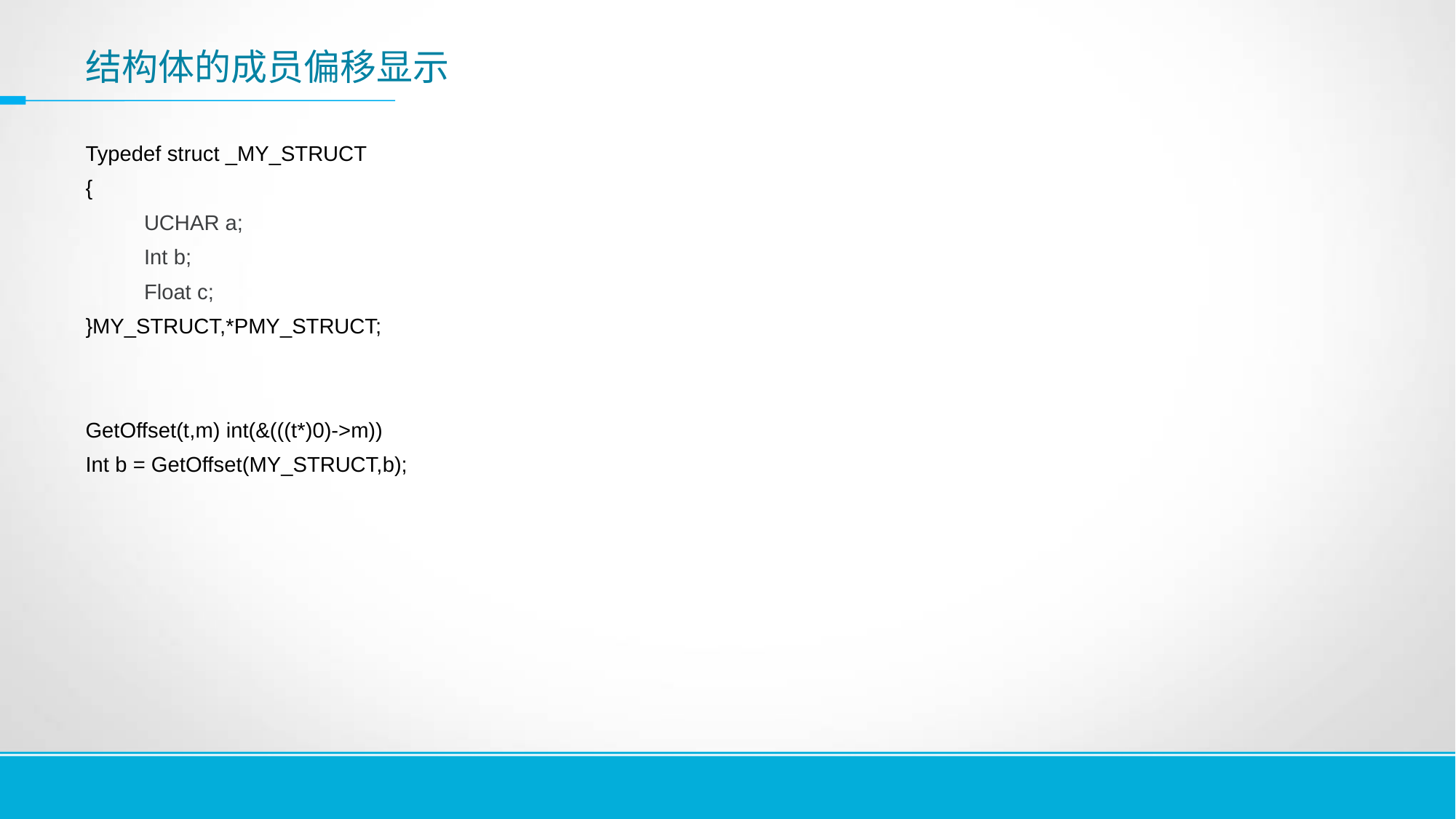

# 结构体的成员偏移显示
Typedef struct _MY_STRUCT
{
UCHAR a;
Int b;
Float c;
}MY_STRUCT,*PMY_STRUCT;

GetOffset(t,m) int(&(((t*)0)->m))
Int b = GetOffset(MY_STRUCT,b);